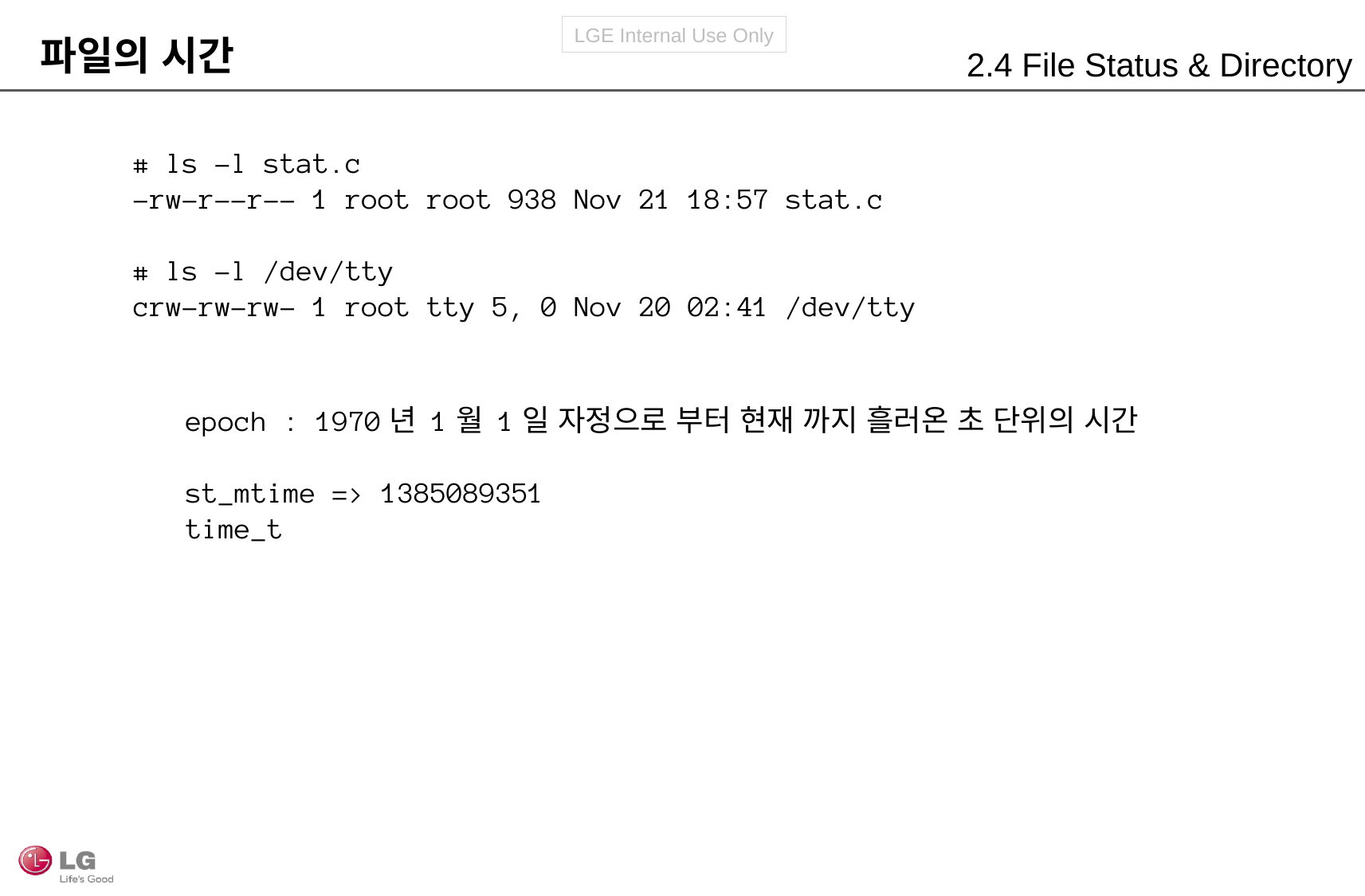

파일의 시간
2.4 File Status & Directory

# ls -l stat.c
-rw-r--r-- 1 root root 938 Nov 21 18:57 stat.c

# ls -l /dev/tty
crw-rw-rw- 1 root tty 5, 0 Nov 20 02:41 /dev/tty

epoch : 1970년 1월 1일 자정으로 부터 현재 까지 흘러온 초 단위의 시간

st_mtime => 1385089351
time_t